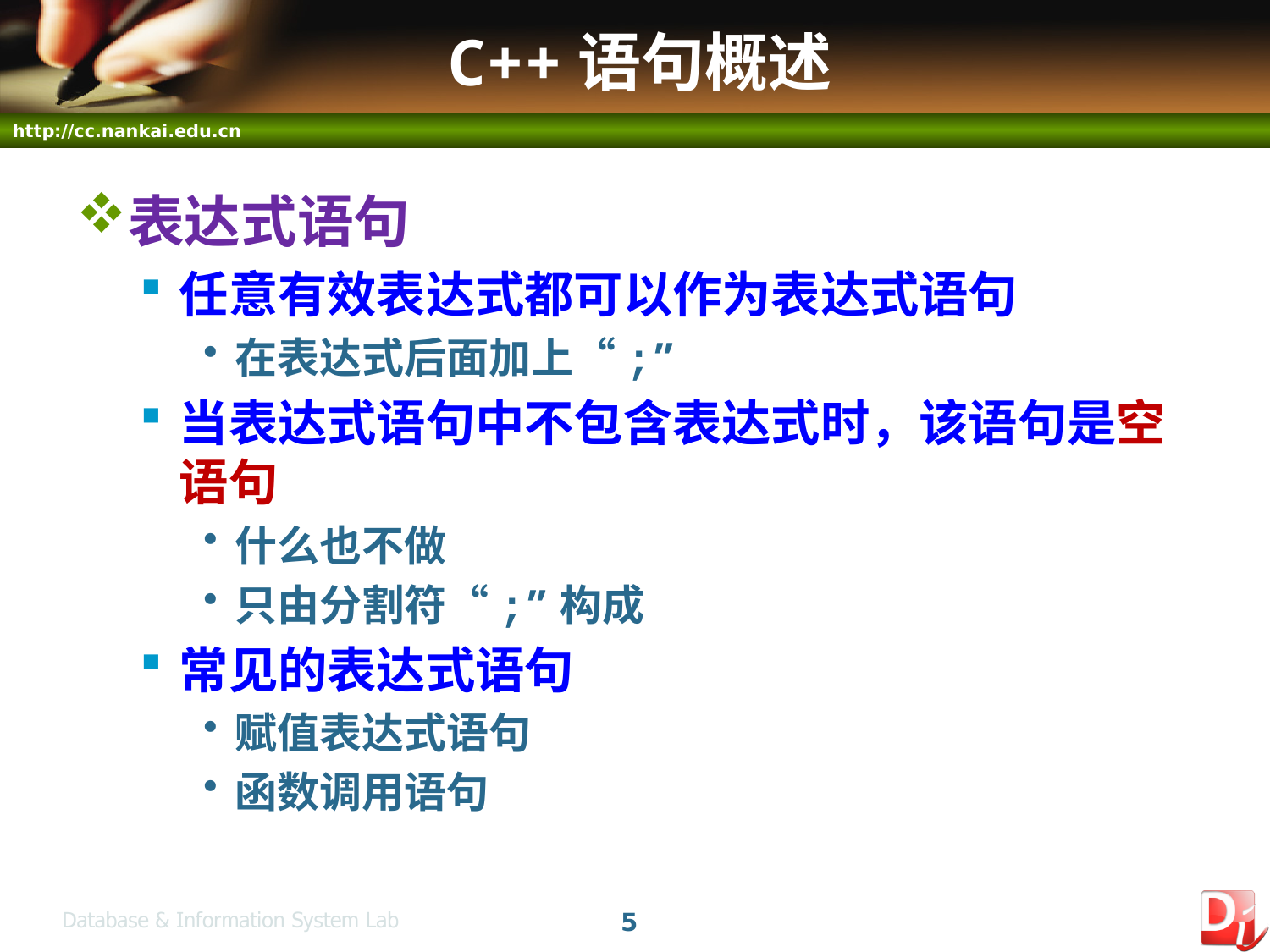

# C++语句概述
表达式语句
任意有效表达式都可以作为表达式语句
在表达式后面加上“;”
当表达式语句中不包含表达式时，该语句是空语句
什么也不做
只由分割符“;”构成
常见的表达式语句
赋值表达式语句
函数调用语句
5
Database & Information System Lab